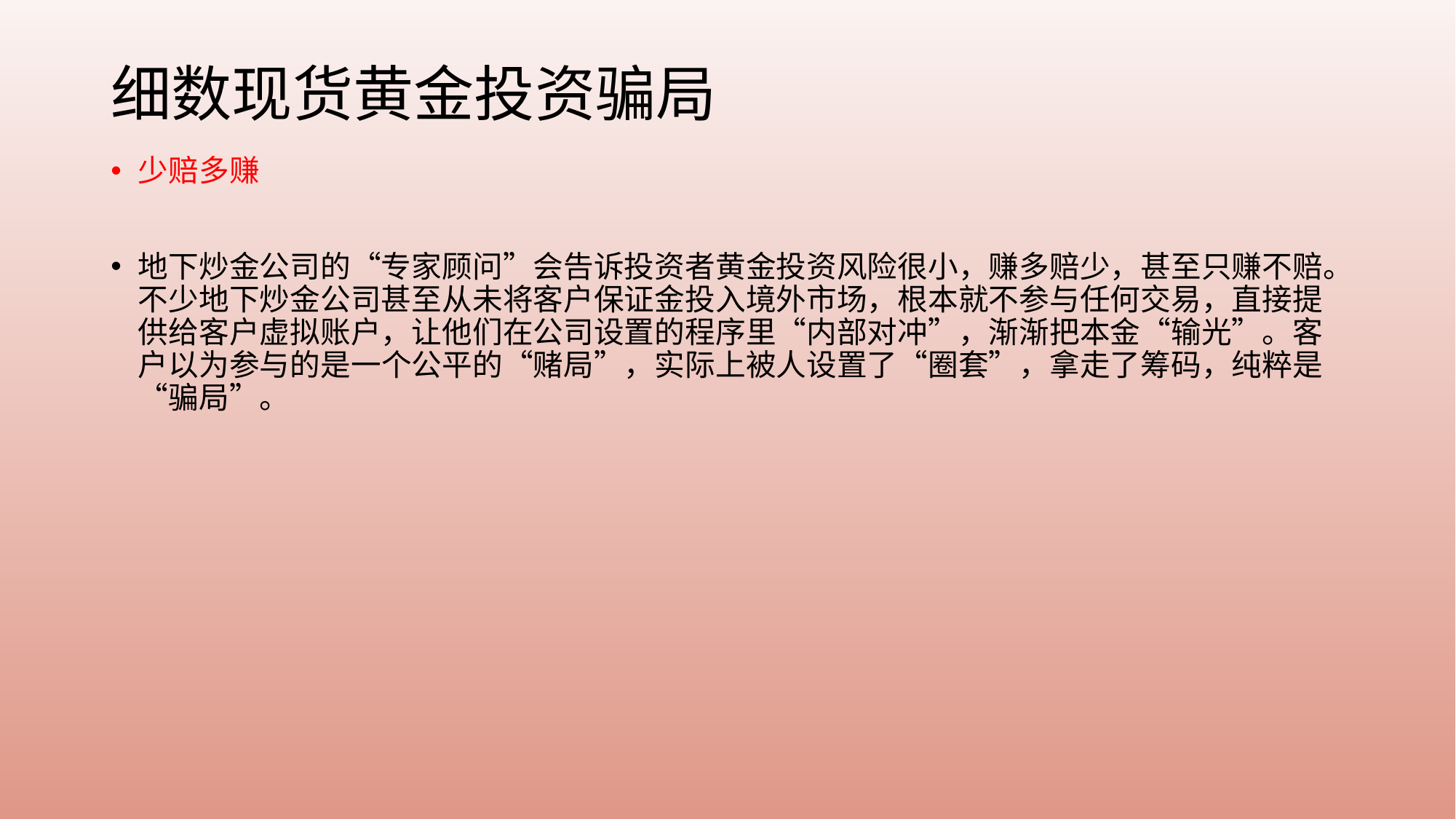

# 细数现货黄金投资骗局
少赔多赚

地下炒金公司的“专家顾问”会告诉投资者黄金投资风险很小，赚多赔少，甚至只赚不赔。不少地下炒金公司甚至从未将客户保证金投入境外市场，根本就不参与任何交易，直接提供给客户虚拟账户，让他们在公司设置的程序里“内部对冲”，渐渐把本金“输光”。客户以为参与的是一个公平的“赌局”，实际上被人设置了“圈套”，拿走了筹码，纯粹是“骗局”。